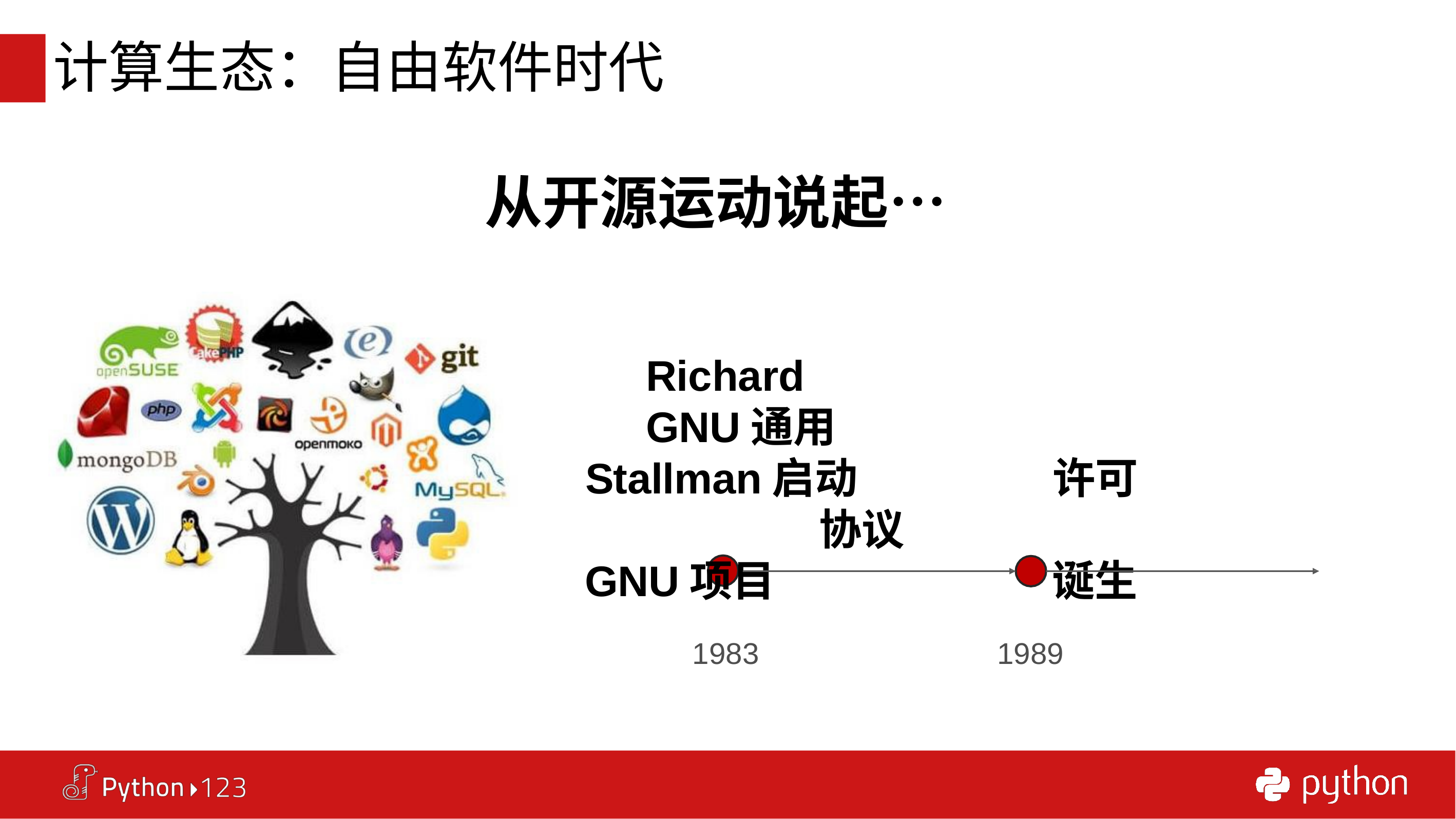

# 计算生态：自由软件时代

从开源运动说起…

Richard	GNU通用
Stallman启动	许可协议
GNU项目	诞生

1983
1989